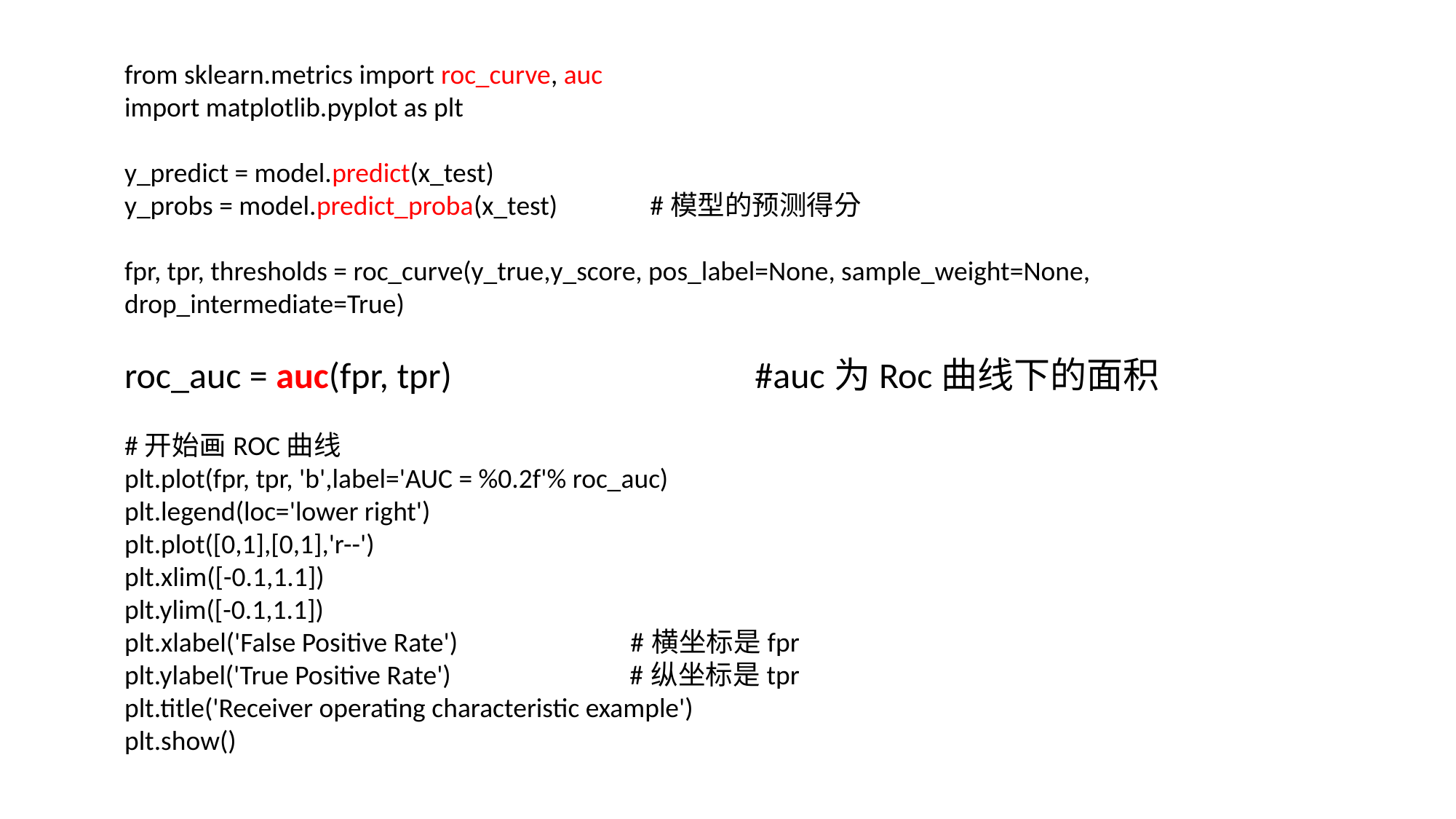

from sklearn.metrics import roc_curve, auc
import matplotlib.pyplot as plt

y_predict = model.predict(x_test)
y_probs = model.predict_proba(x_test)               #模型的预测得分

fpr, tpr, thresholds = roc_curve(y_true,y_score, pos_label=None, sample_weight=None, drop_intermediate=True)

roc_auc = auc(fpr, tpr)                                     #auc为Roc曲线下的面积

#开始画ROC曲线
plt.plot(fpr, tpr, 'b',label='AUC = %0.2f'% roc_auc)
plt.legend(loc='lower right')
plt.plot([0,1],[0,1],'r--')
plt.xlim([-0.1,1.1])
plt.ylim([-0.1,1.1])
plt.xlabel('False Positive Rate')                            #横坐标是fpr
plt.ylabel('True Positive Rate')                             #纵坐标是tpr
plt.title('Receiver operating characteristic example')
plt.show()